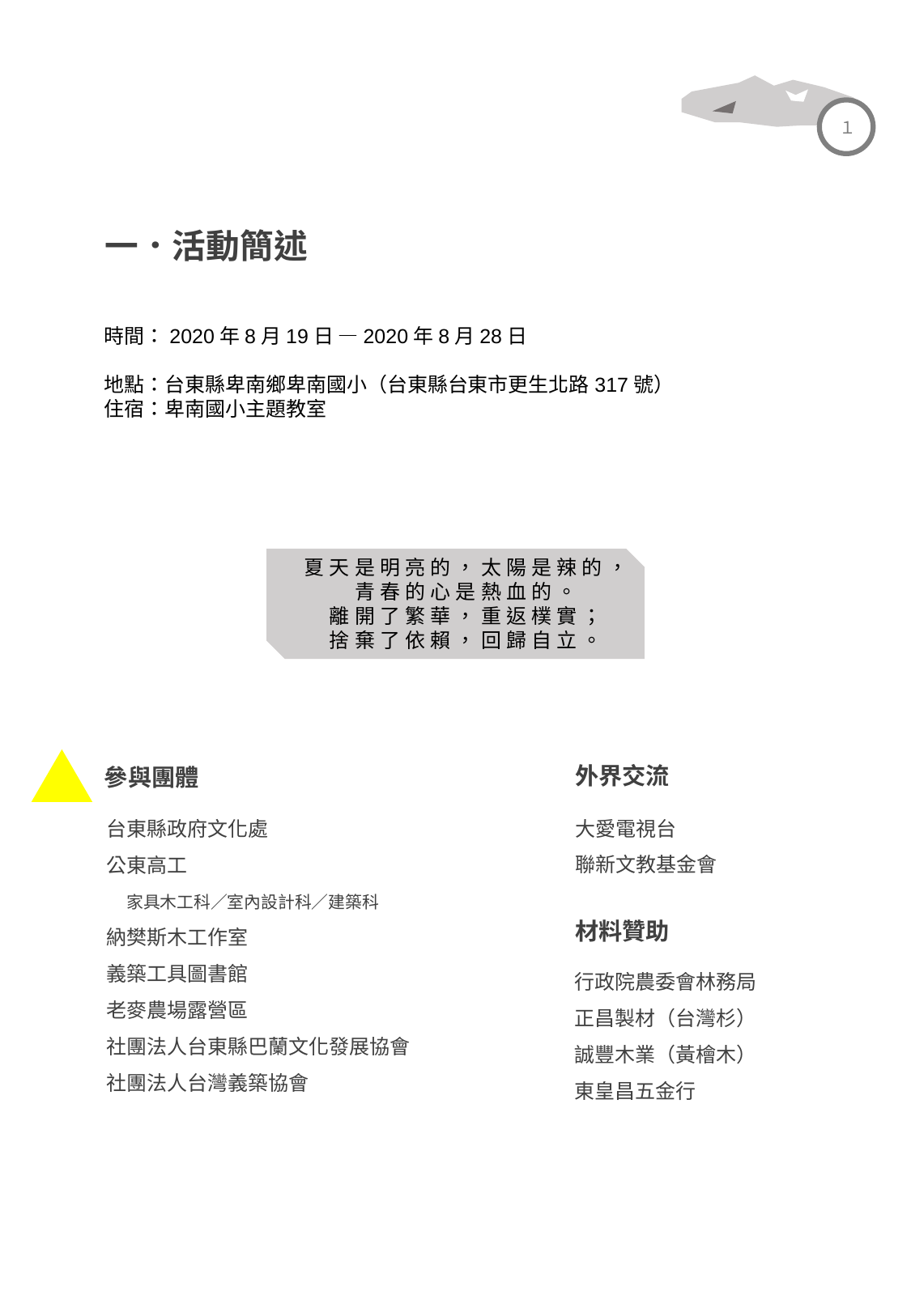

１
一．活動簡述
時間：2020年8月19日 —2020年8月28日

地點：台東縣卑南鄉卑南國小（台東縣台東市更生北路317號）
住宿：卑南國小主題教室

夏天是明亮的，太陽是辣的，
青春的心是熱血的。
離開了繁華，重返樸實；
捨棄了依賴，回歸自立。

外界交流
參與團體
大愛電視台
聯新文教基金會
台東縣政府文化處
公東高工
　家具木工科／室內設計科／建築科
納樊斯木工作室
義築工具圖書館
老麥農場露營區
社團法人台東縣巴蘭文化發展協會
社團法人台灣義築協會
材料贊助
行政院農委會林務局
正昌製材（台灣杉）
誠豐木業（黃檜木）
東皇昌五金行